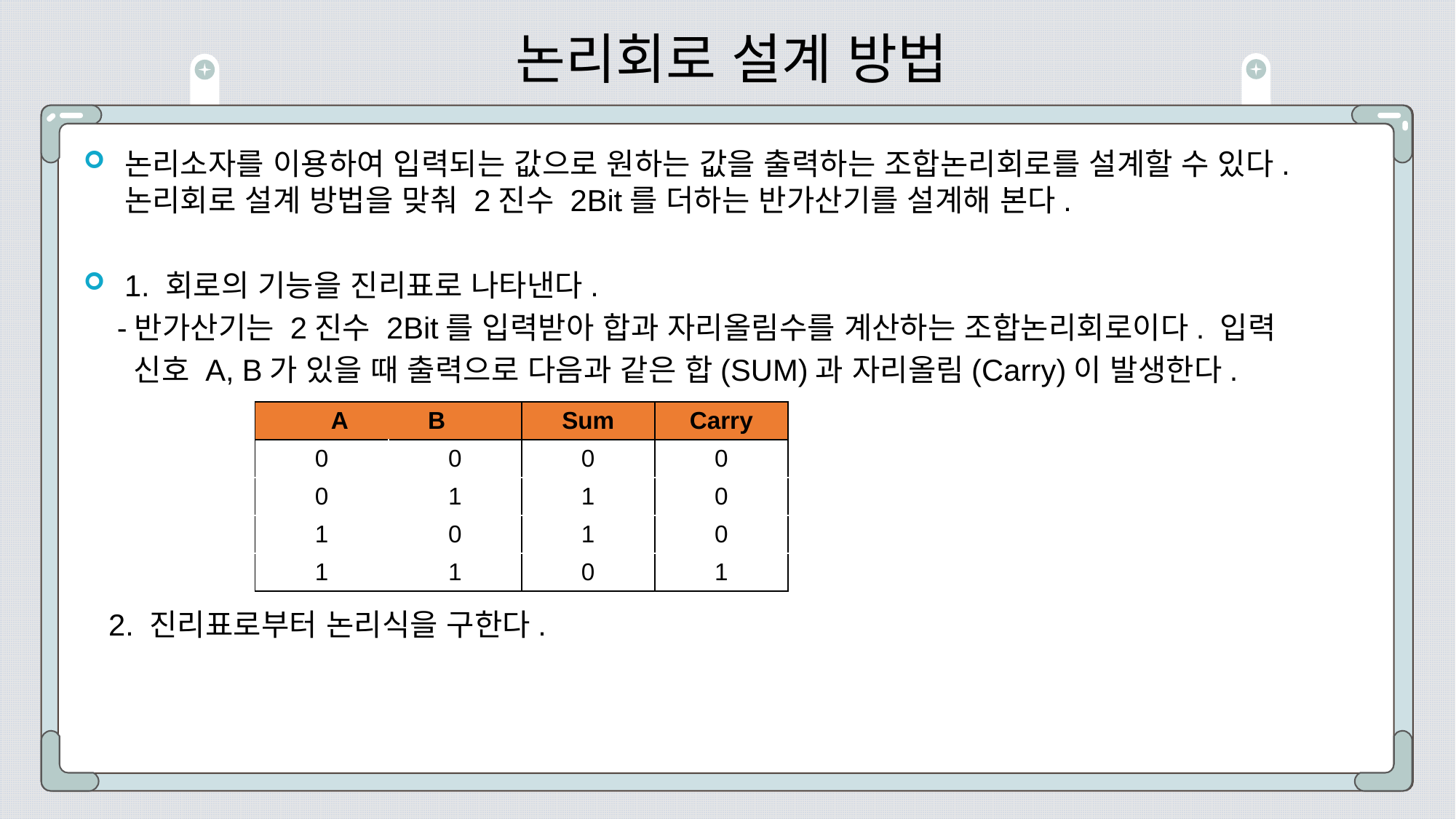

# 논리회로 설계 방법
논리소자를 이용하여 입력되는 값으로 원하는 값을 출력하는 조합논리회로를 설계할 수 있다. 논리회로 설계 방법을 맞춰 2진수 2Bit를 더하는 반가산기를 설계해 본다.

1. 회로의 기능을 진리표로 나타낸다.
    -반가산기는 2진수 2Bit를 입력받아 합과 자리올림수를 계산하는 조합논리회로이다. 입력
     신호 A, B가 있을 때 출력으로 다음과 같은 합(SUM)과 자리올림(Carry)이 발생한다.

   2. 진리표로부터 논리식을 구한다.

| A B |  | Sum | Carry |
| --- | --- | --- | --- |
| 0 | 0 | 0 | 0 |
| 0 | 1 | 1 | 0 |
| 1 | 0 | 1 | 0 |
| 1 | 1 | 0 | 1 |